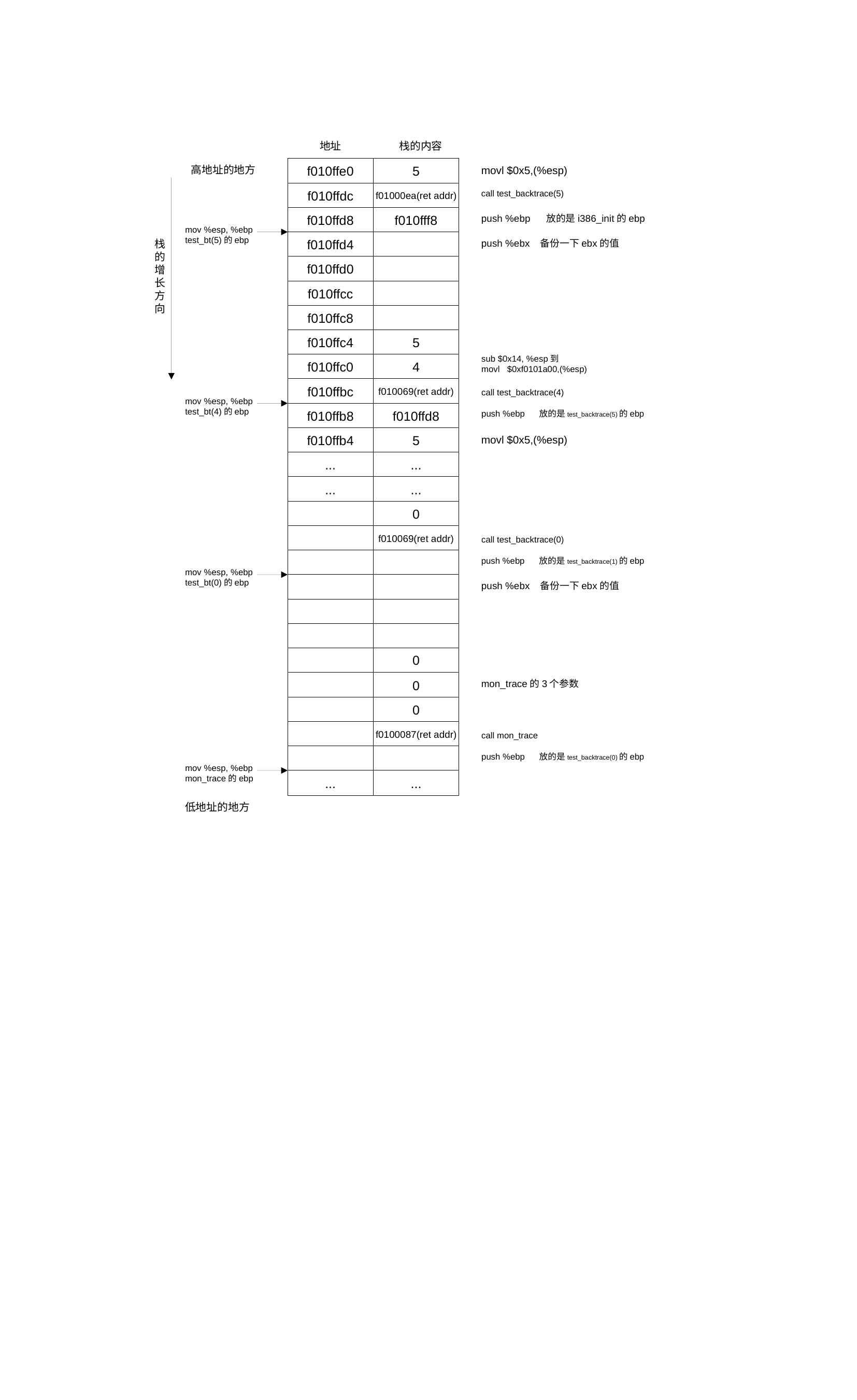

地址
栈的内容
f010ffe0
5
高地址的地方
movl $0x5,(%esp)

f010ffdc
f01000ea(ret addr)
call test_backtrace(5)
f010ffd8
f010fff8
push %ebp     放的是i386_init的ebp
mov %esp, %ebp test_bt(5)的ebp

f010ffd4

push %ebx   备份一下ebx的值
栈的增长方向
f010ffd0

f010ffcc

f010ffc8

f010ffc4
5
sub $0x14, %esp到        movl   $0xf0101a00,(%esp)
f010ffc0
4
f010ffbc
f010069(ret addr)
call test_backtrace(4)
mov %esp, %ebp test_bt(4)的ebp
f010ffb8
f010ffd8

push %ebp     放的是test_backtrace(5)的ebp
f010ffb4
5
movl $0x5,(%esp)
...
...
...
...

0

f010069(ret addr)
call test_backtrace(0)

push %ebp     放的是test_backtrace(1)的ebp
mov %esp, %ebp test_bt(0)的ebp

push %ebx   备份一下ebx的值

0

0
mon_trace的3个参数

0

f0100087(ret addr)
call mon_trace

push %ebp     放的是test_backtrace(0)的ebp
mov %esp, %ebp mon_trace的ebp
...
...

低地址的地方